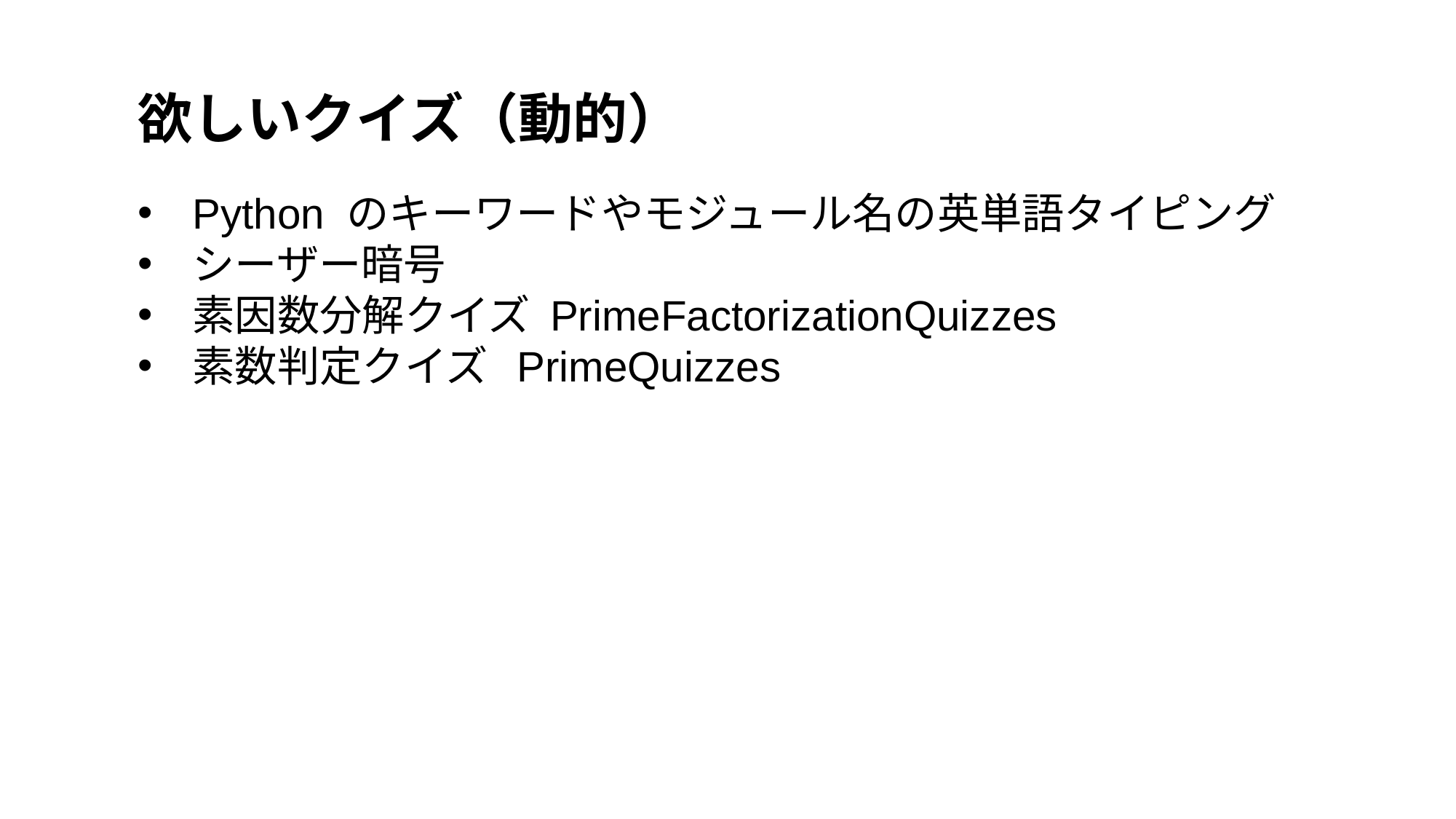

欲しいクイズ（動的）
Python のキーワードやモジュール名の英単語タイピング
シーザー暗号
素因数分解クイズ PrimeFactorizationQuizzes
素数判定クイズ  PrimeQuizzes